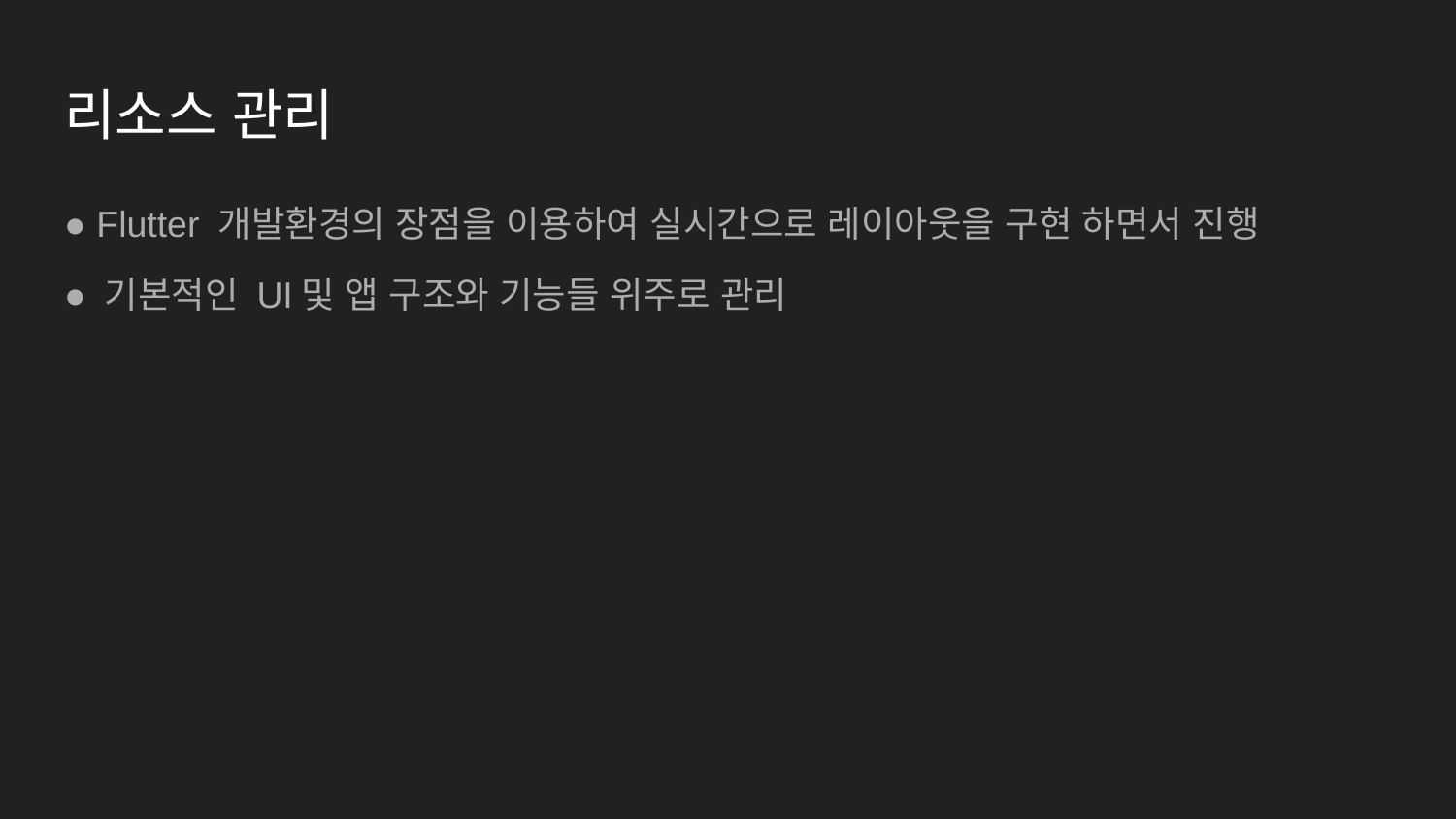

# 리소스 관리
● Flutter 개발환경의 장점을 이용하여 실시간으로 레이아웃을 구현 하면서 진행
● 기본적인 UI및 앱 구조와 기능들 위주로 관리